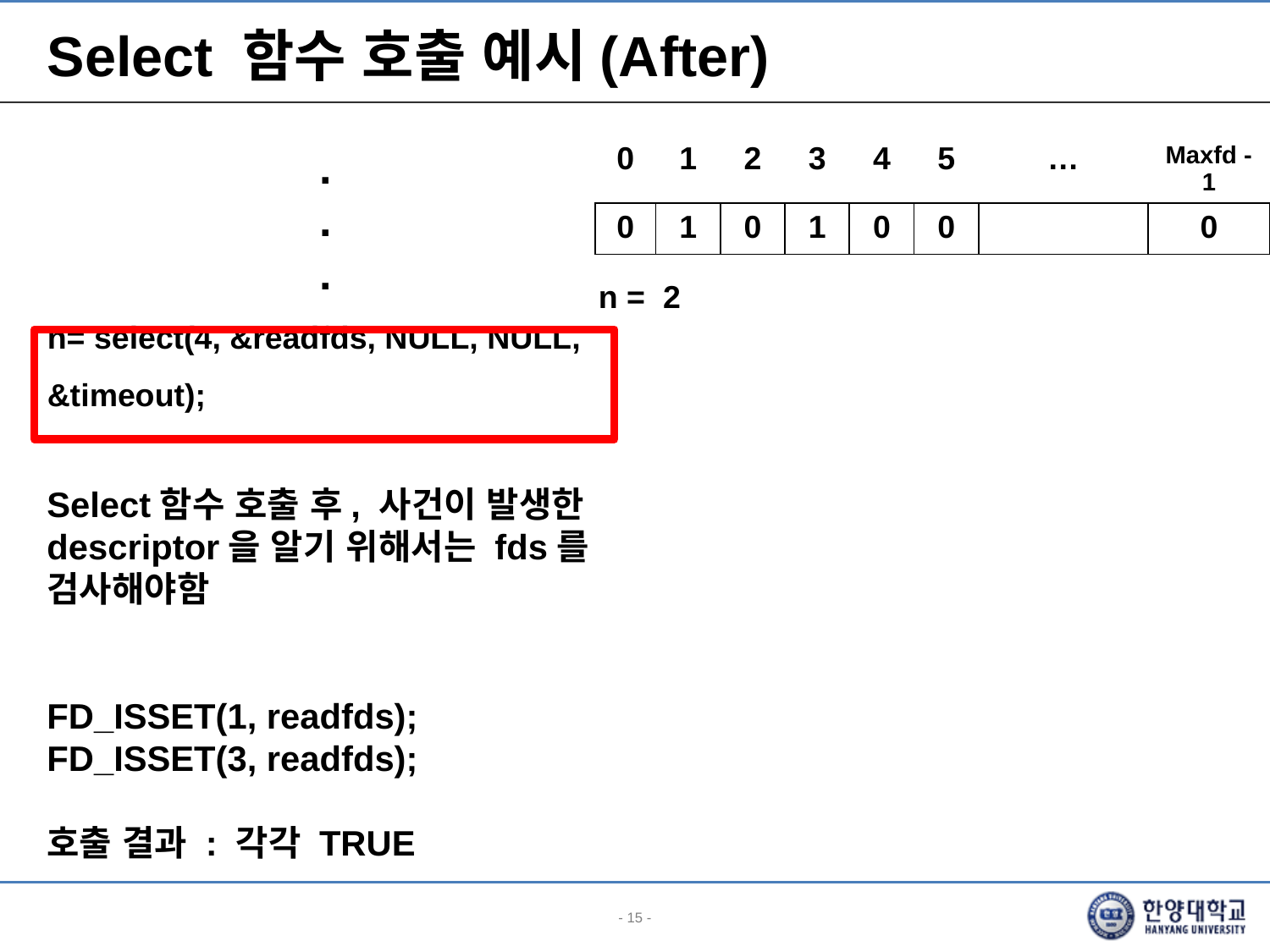

# Select 함수 호출 예시(After)

n= select(4, &readfds, NULL, NULL, &timeout);

.
.
.
| 0 | 1 | 2 | 3 | 4 | 5 | … | Maxfd -1 |
| --- | --- | --- | --- | --- | --- | --- | --- |
| 0 | 1 | 0 | 1 | 0 | 0 |  | 0 |
n =  2

Select함수 호출 후, 사건이 발생한 descriptor을 알기 위해서는 fds를 검사해야함

FD_ISSET(1, readfds);
FD_ISSET(3, readfds);

호출 결과 : 각각 TRUE